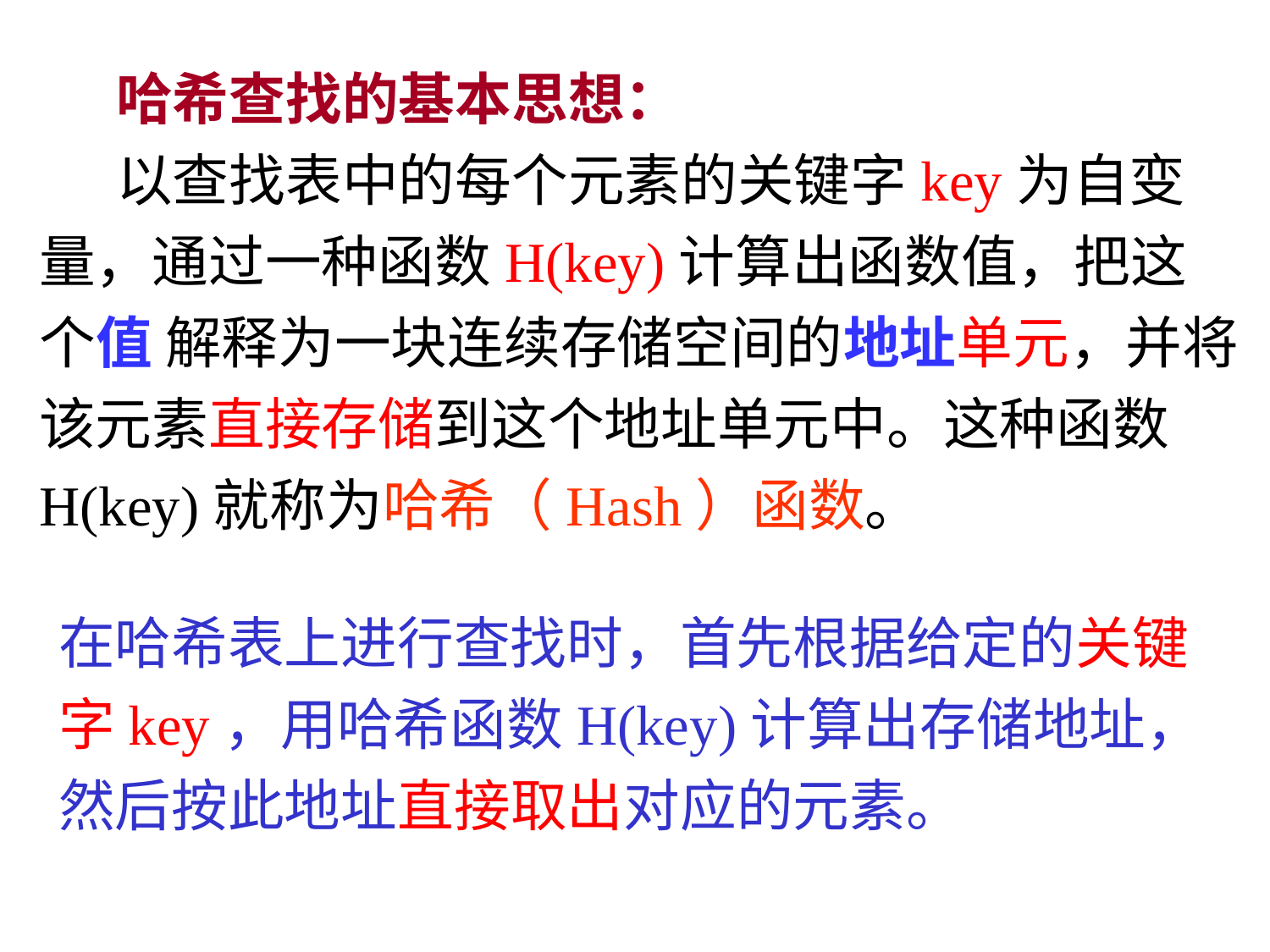

哈希查找的基本思想：
     以查找表中的每个元素的关键字key为自变量，通过一种函数H(key)计算出函数值，把这个值 解释为一块连续存储空间的地址单元，并将该元素直接存储到这个地址单元中。这种函数H(key)就称为哈希（Hash）函数。
在哈希表上进行查找时，首先根据给定的关键字key，用哈希函数H(key)计算出存储地址，然后按此地址直接取出对应的元素。